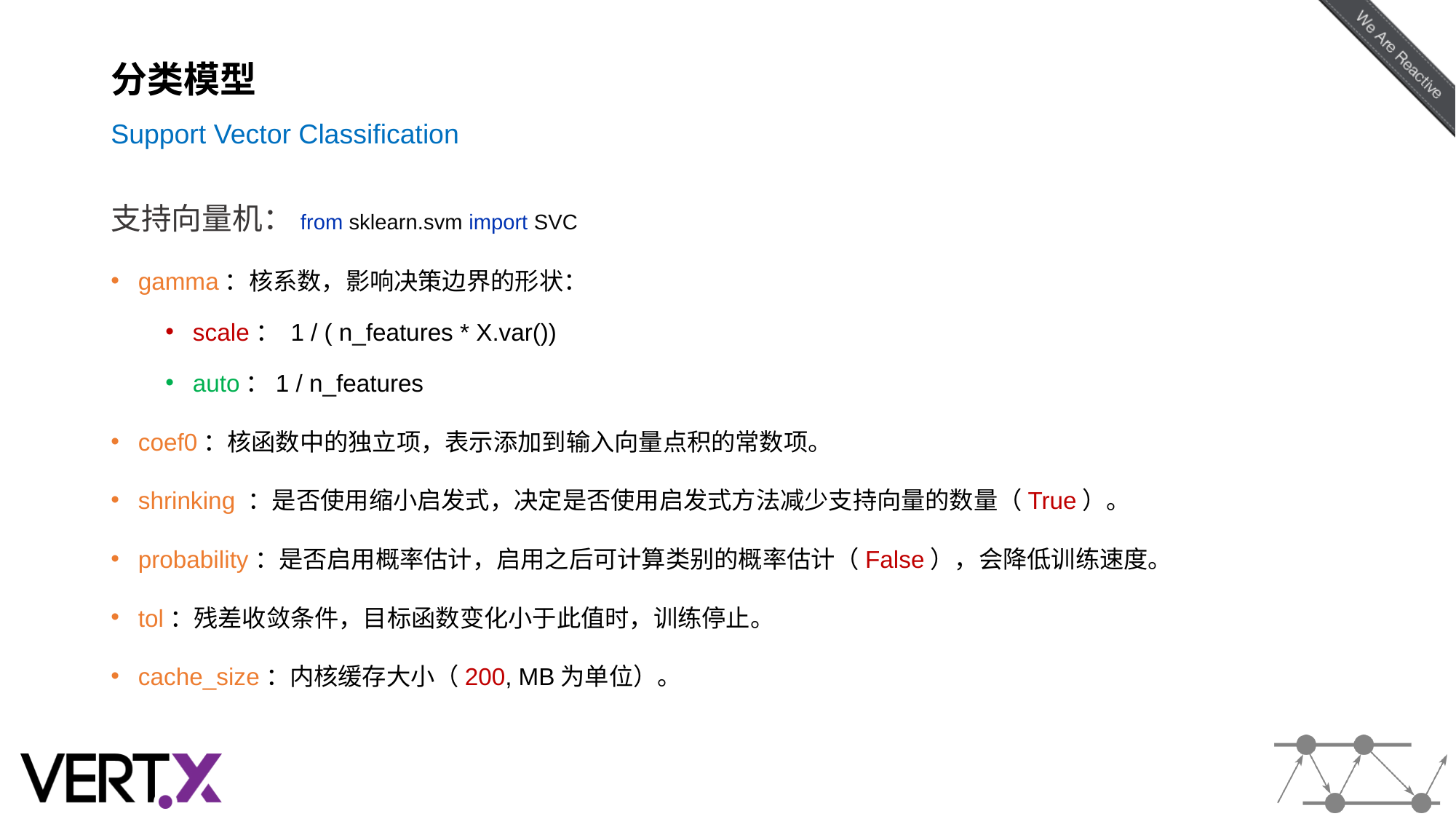

# 分类模型 Support Vector Classification
支持向量机： from sklearn.svm import SVC
gamma：核系数，影响决策边界的形状：
scale： 1 / ( n_features * X.var())
auto：1 / n_features
coef0：核函数中的独立项，表示添加到输入向量点积的常数项。
shrinking ：是否使用缩小启发式，决定是否使用启发式方法减少支持向量的数量（True）。
probability：是否启用概率估计，启用之后可计算类别的概率估计（False），会降低训练速度。
tol：残差收敛条件，目标函数变化小于此值时，训练停止。
cache_size：内核缓存大小（200, MB为单位）。